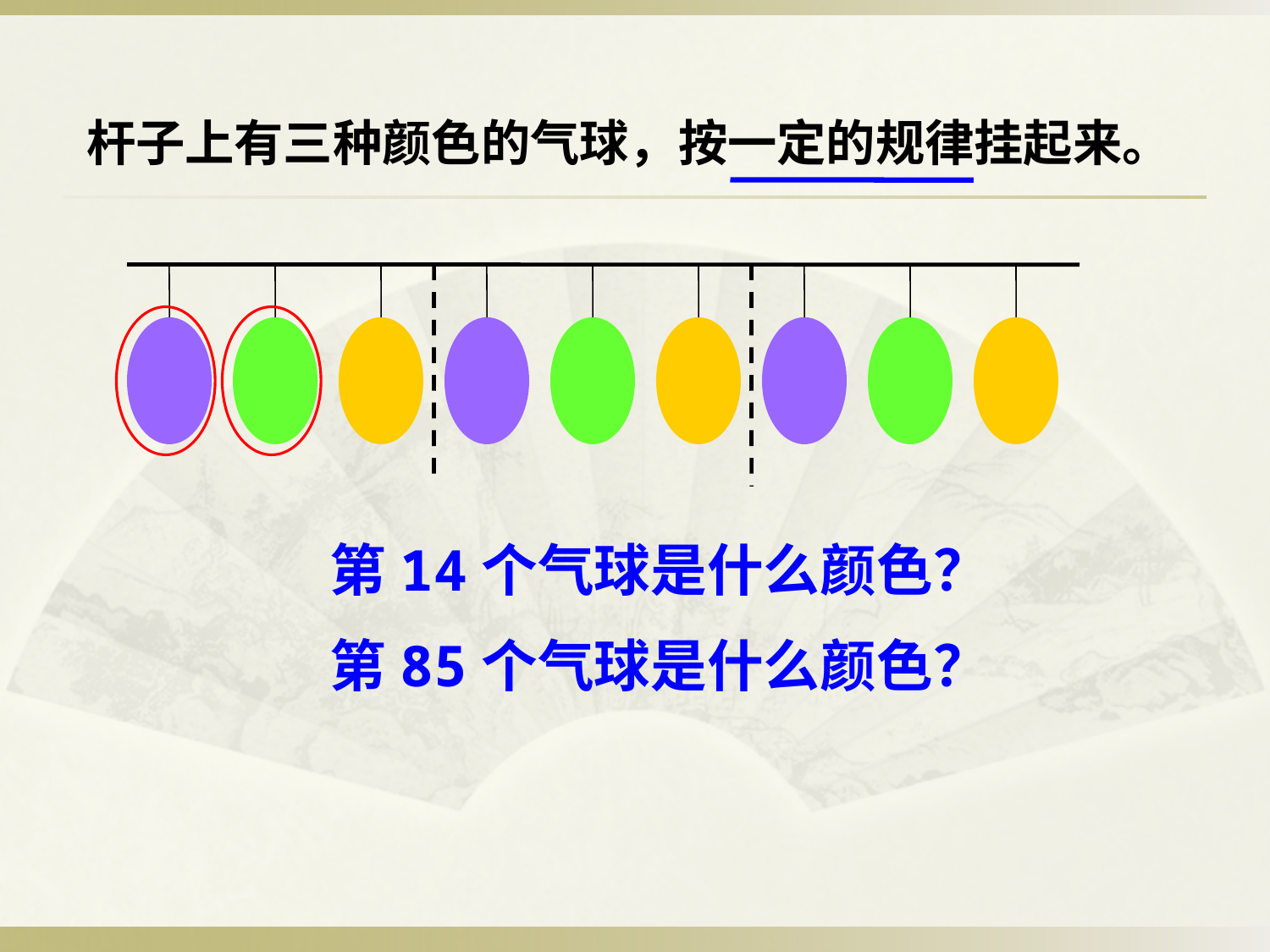

杆子上有三种颜色的气球，按一定的规律挂起来。

第14个气球是什么颜色？
第85个气球是什么颜色？